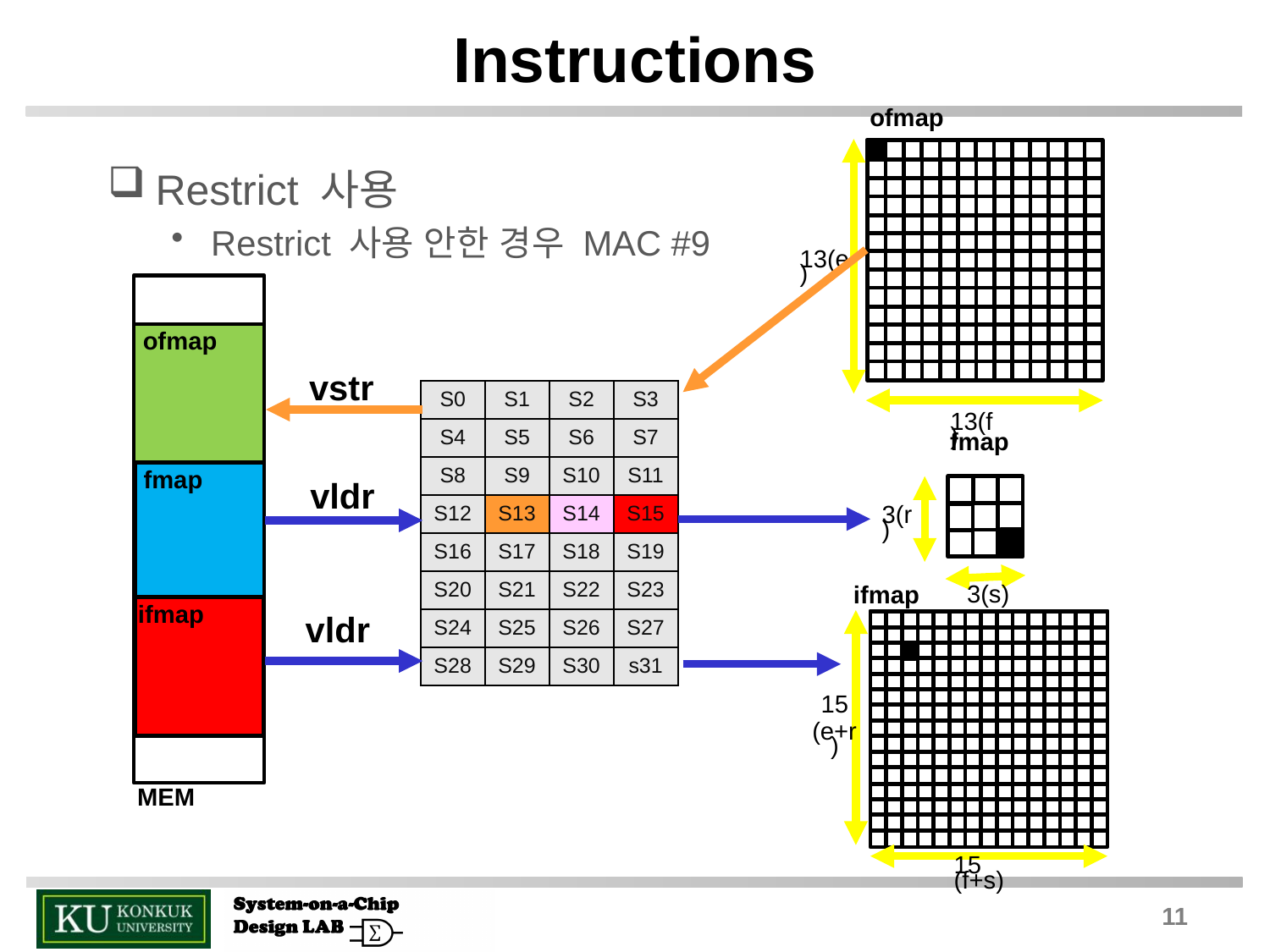

# Instructions
ofmap

13(e)
13(f)

Restrict 사용
Restrict 사용 안한 경우 MAC #9

ofmap
vstr
| S0 | S1 | S2 | S3 |
| --- | --- | --- | --- |
| S4 | S5 | S6 | S7 |
| S8 | S9 | S10 | S11 |
| S12 | S13 | S14 | S15 |
| S16 | S17 | S18 | S19 |
| S20 | S21 | S22 | S23 |
| S24 | S25 | S26 | S27 |
| S28 | S29 | S30 | s31 |
fmap

3(r)

3(s)
fmap

vldr

ifmap

15
(e+r)
15 (f+s)
ifmap

vldr

MEM
11